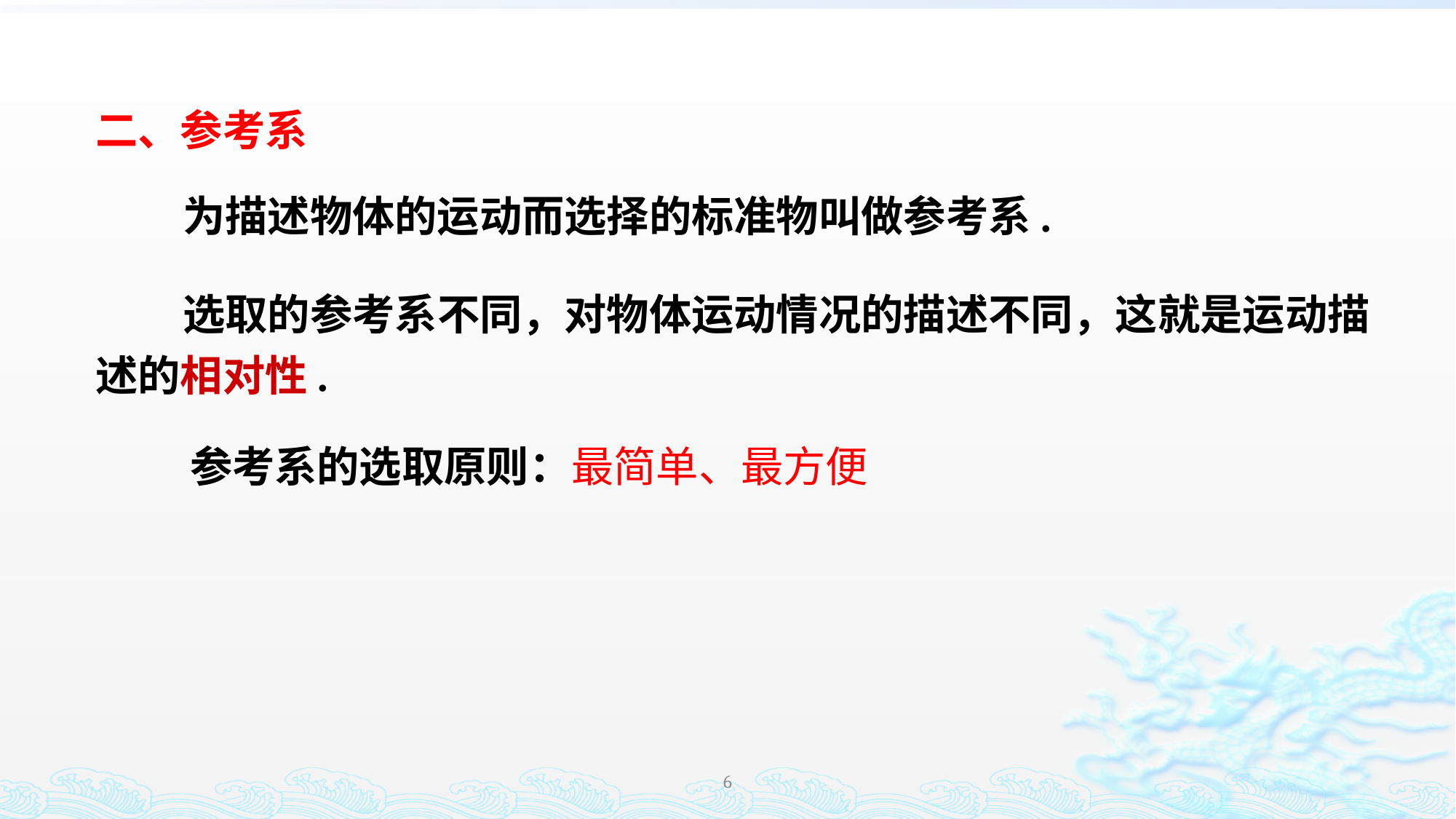

二、参考系
        为描述物体的运动而选择的标准物叫做参考系.
        选取的参考系不同，对物体运动情况的描述不同，这就是运动描述的相对性.
参考系的选取原则：最简单、最方便
6